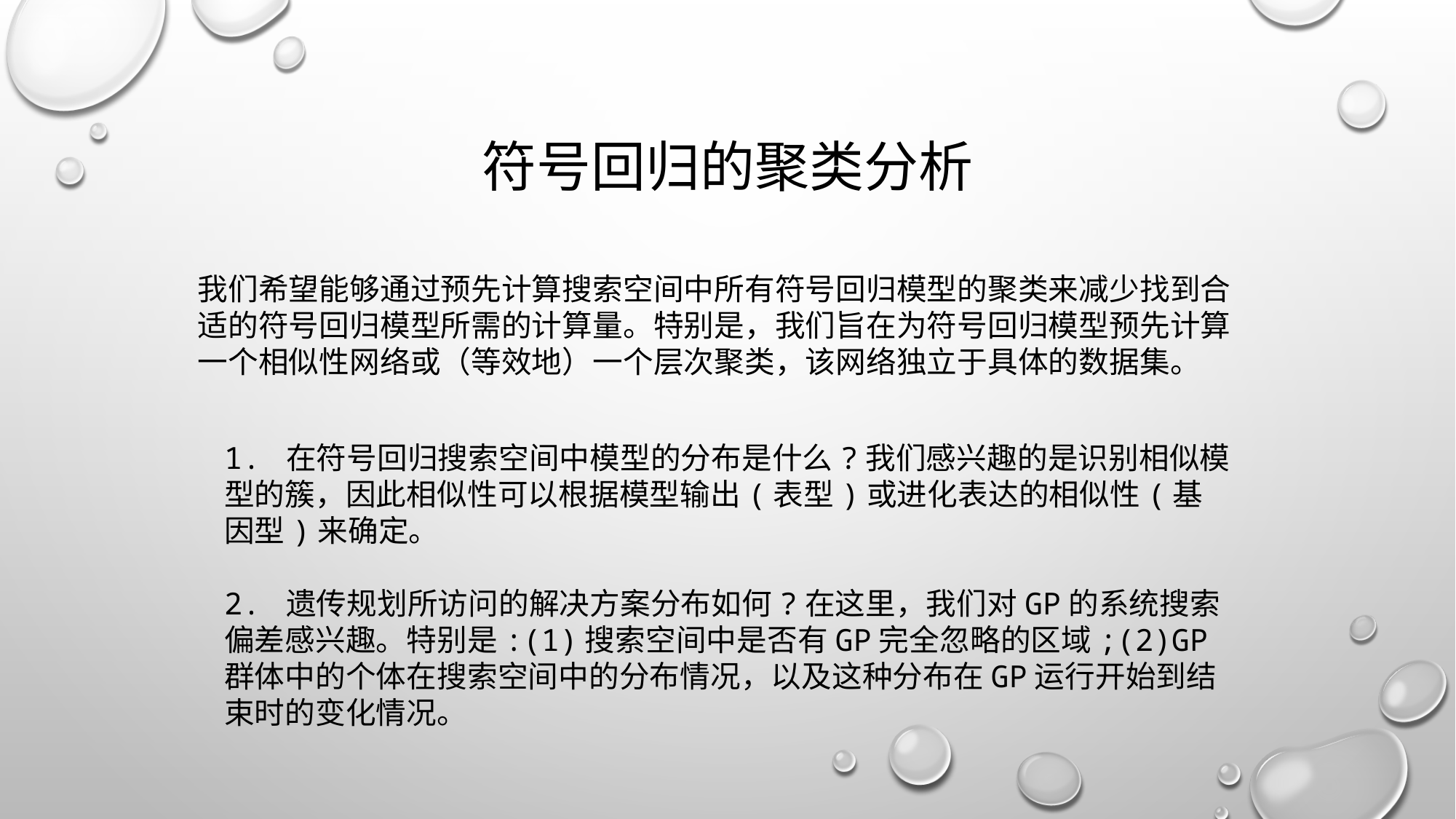

# 符号回归的聚类分析
我们希望能够通过预先计算搜索空间中所有符号回归模型的聚类来减少找到合适的符号回归模型所需的计算量。特别是，我们旨在为符号回归模型预先计算一个相似性网络或（等效地）一个层次聚类，该网络独立于具体的数据集。
1. 在符号回归搜索空间中模型的分布是什么?我们感兴趣的是识别相似模型的簇，因此相似性可以根据模型输出(表型)或进化表达的相似性(基因型)来确定。

2. 遗传规划所访问的解决方案分布如何?在这里，我们对GP的系统搜索偏差感兴趣。特别是:(1)搜索空间中是否有GP完全忽略的区域;(2)GP群体中的个体在搜索空间中的分布情况，以及这种分布在GP运行开始到结束时的变化情况。